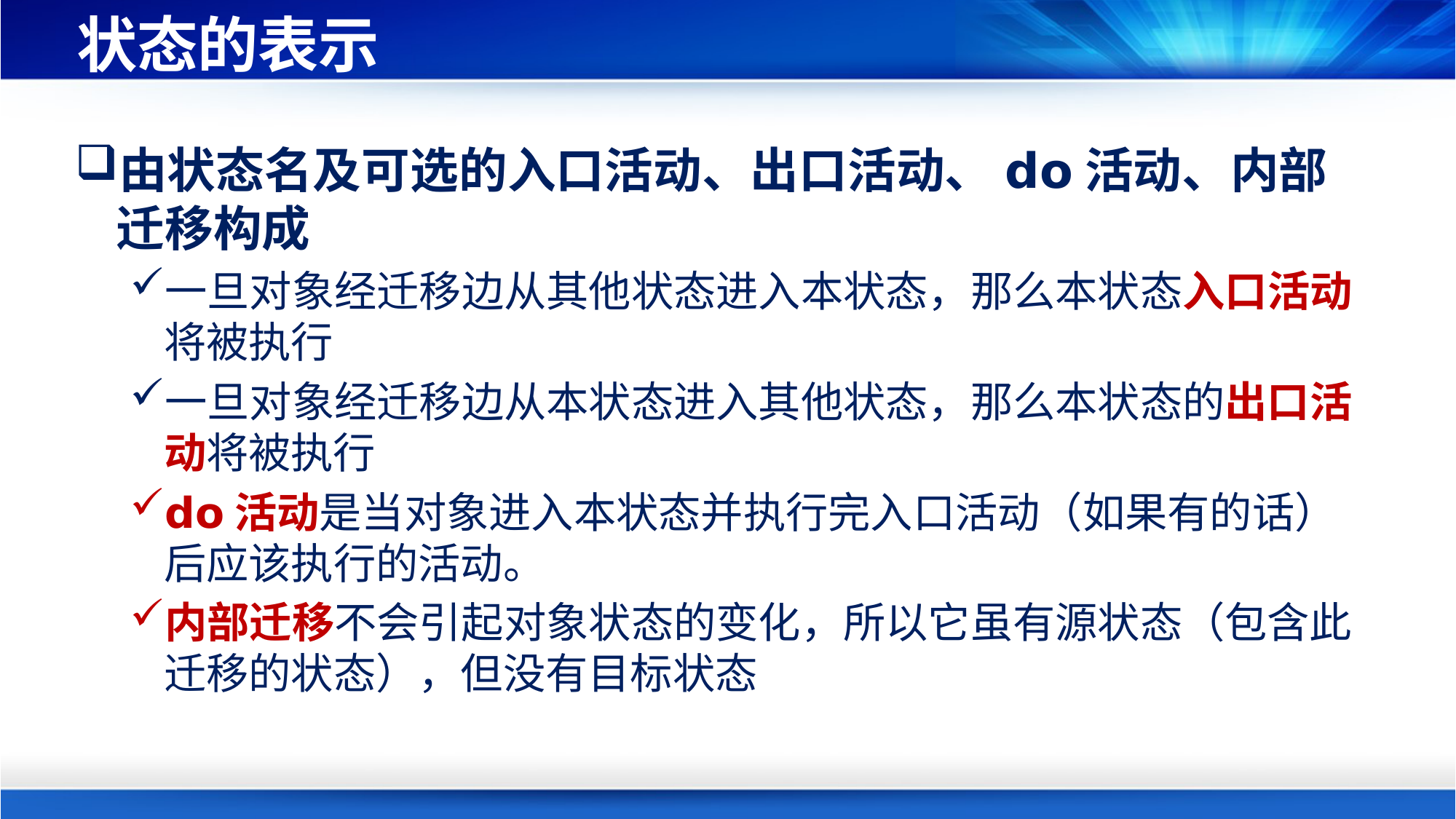

# 状态的表示
由状态名及可选的入口活动、出口活动、do活动、内部迁移构成
一旦对象经迁移边从其他状态进入本状态，那么本状态入口活动将被执行
一旦对象经迁移边从本状态进入其他状态，那么本状态的出口活动将被执行
do活动是当对象进入本状态并执行完入口活动（如果有的话）后应该执行的活动。
内部迁移不会引起对象状态的变化，所以它虽有源状态（包含此迁移的状态），但没有目标状态